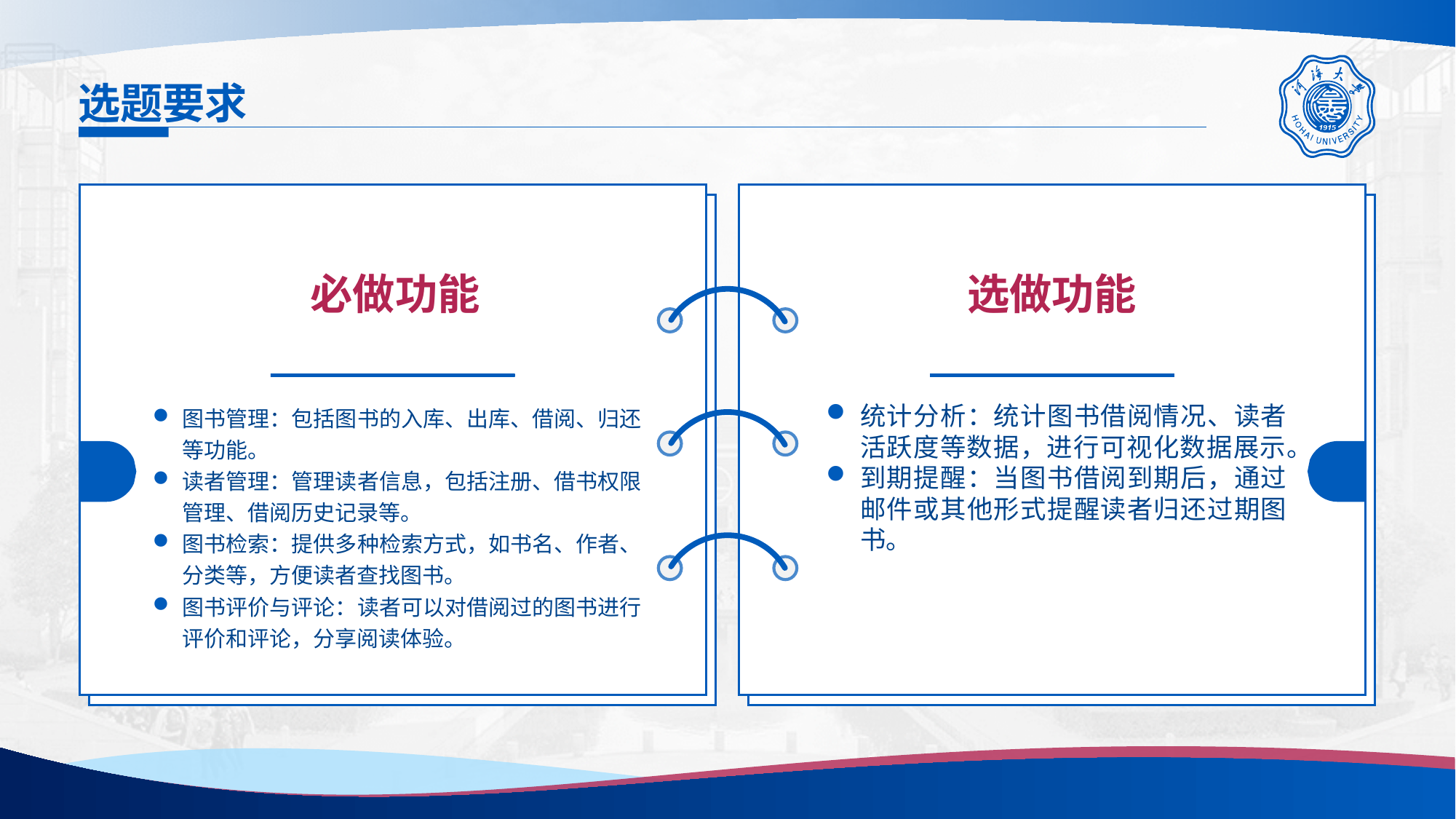

# 选题要求
必做功能
选做功能
04
这里是小标题
图书管理：包括图书的入库、出库、借阅、归还等功能。
读者管理：管理读者信息，包括注册、借书权限管理、借阅历史记录等。
图书检索：提供多种检索方式，如书名、作者、分类等，方便读者查找图书。
图书评价与评论：读者可以对借阅过的图书进行评价和评论，分享阅读体验。
统计分析：统计图书借阅情况、读者活跃度等数据，进行可视化数据展示。
到期提醒：当图书借阅到期后，通过邮件或其他形式提醒读者归还过期图书。